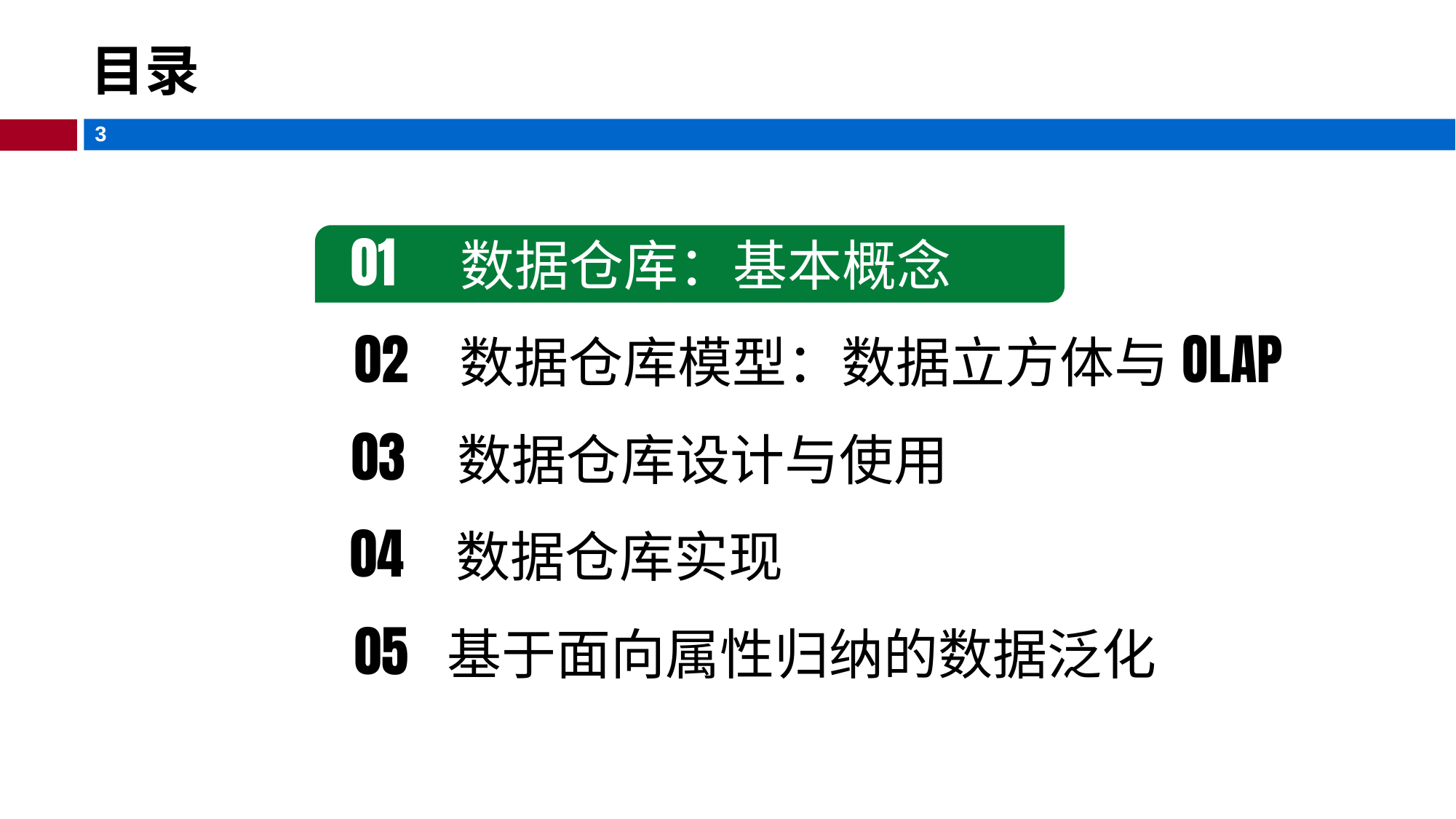

# 目录

01    数据仓库：基本概念
02   数据仓库模型：数据立方体与OLAP
03   数据仓库设计与使用
04   数据仓库实现
05  基于面向属性归纳的数据泛化